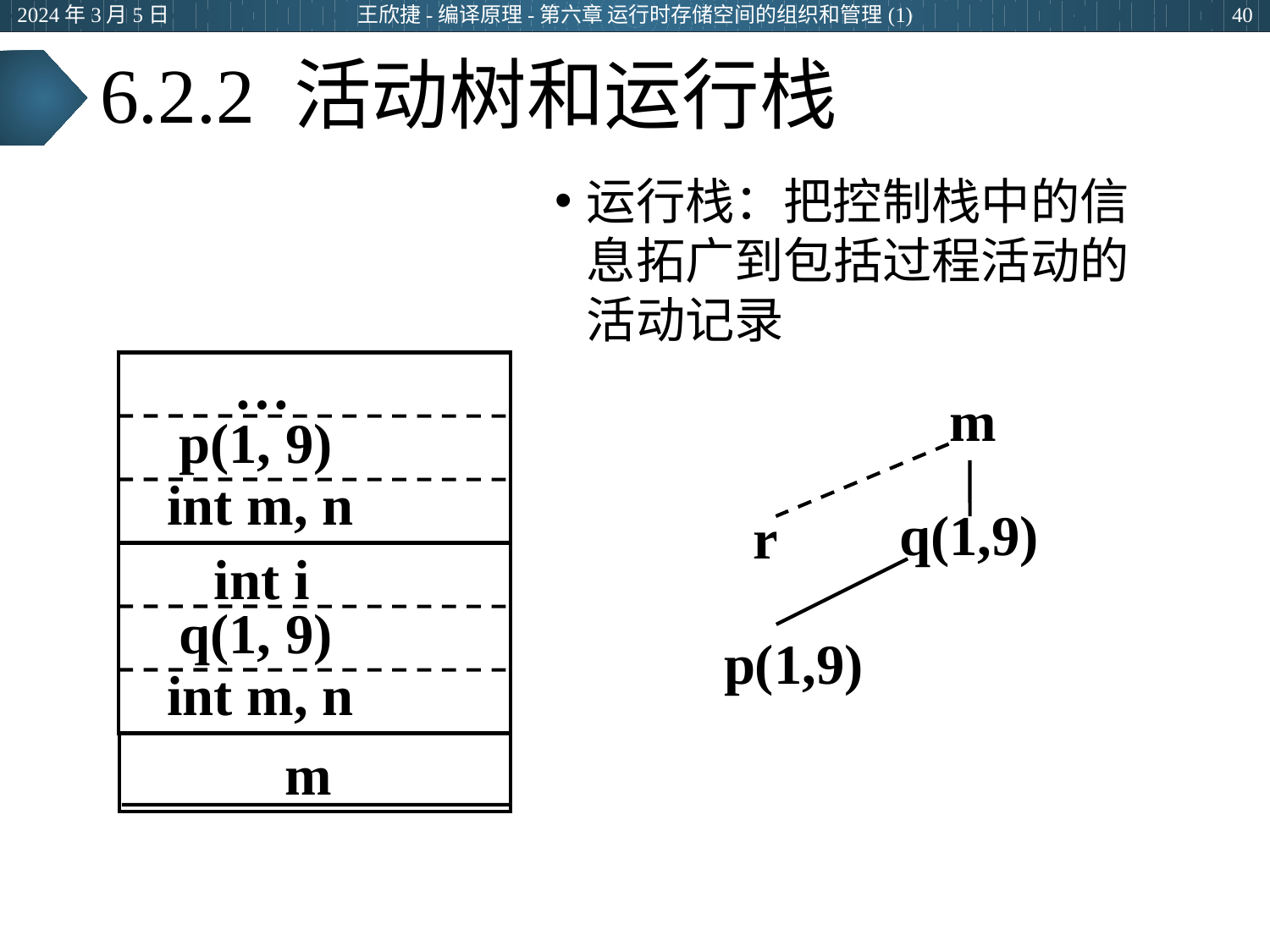

2024年3月5日
王欣捷-编译原理-第六章 运行时存储空间的组织和管理(1)
40
# 6.2.2 活动树和运行栈
运行栈：把控制栈中的信息拓广到包括过程活动的活动记录
…

p(1, 9)

int m, n

int i

q(1, 9)

int m, n

m

m

q(1,9)
r

p(1,9)